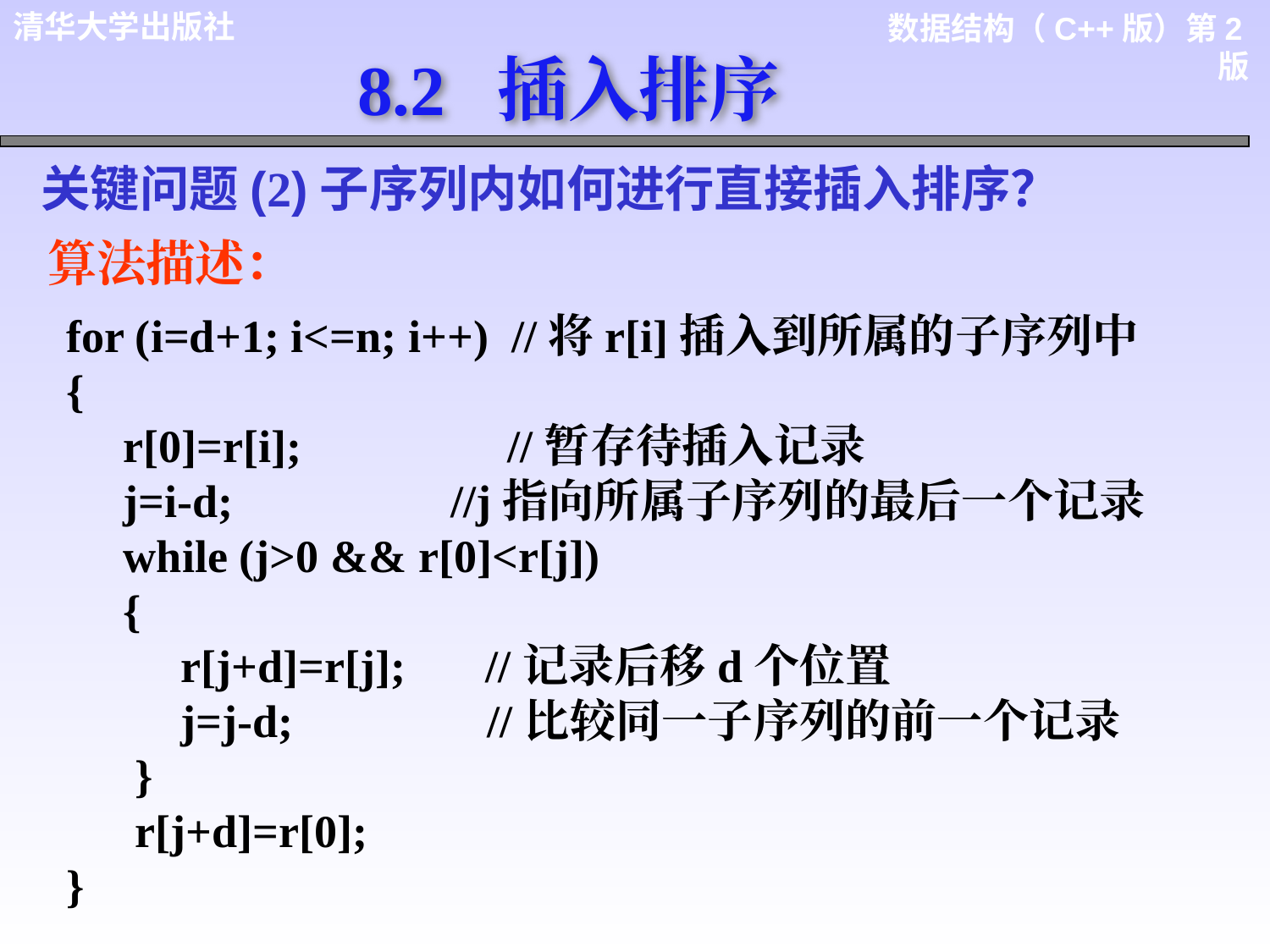

8.2  插入排序
关键问题(2)子序列内如何进行直接插入排序？
算法描述：
for (i=d+1; i<=n; i++)  //将r[i]插入到所属的子序列中
{
     r[0]=r[i];                  //暂存待插入记录
     j=i-d;                   //j指向所属子序列的最后一个记录
     while (j>0 && r[0]<r[j])
     {
          r[j+d]=r[j];       //记录后移d个位置
          j=j-d;                 //比较同一子序列的前一个记录
      }
      r[j+d]=r[0];
}